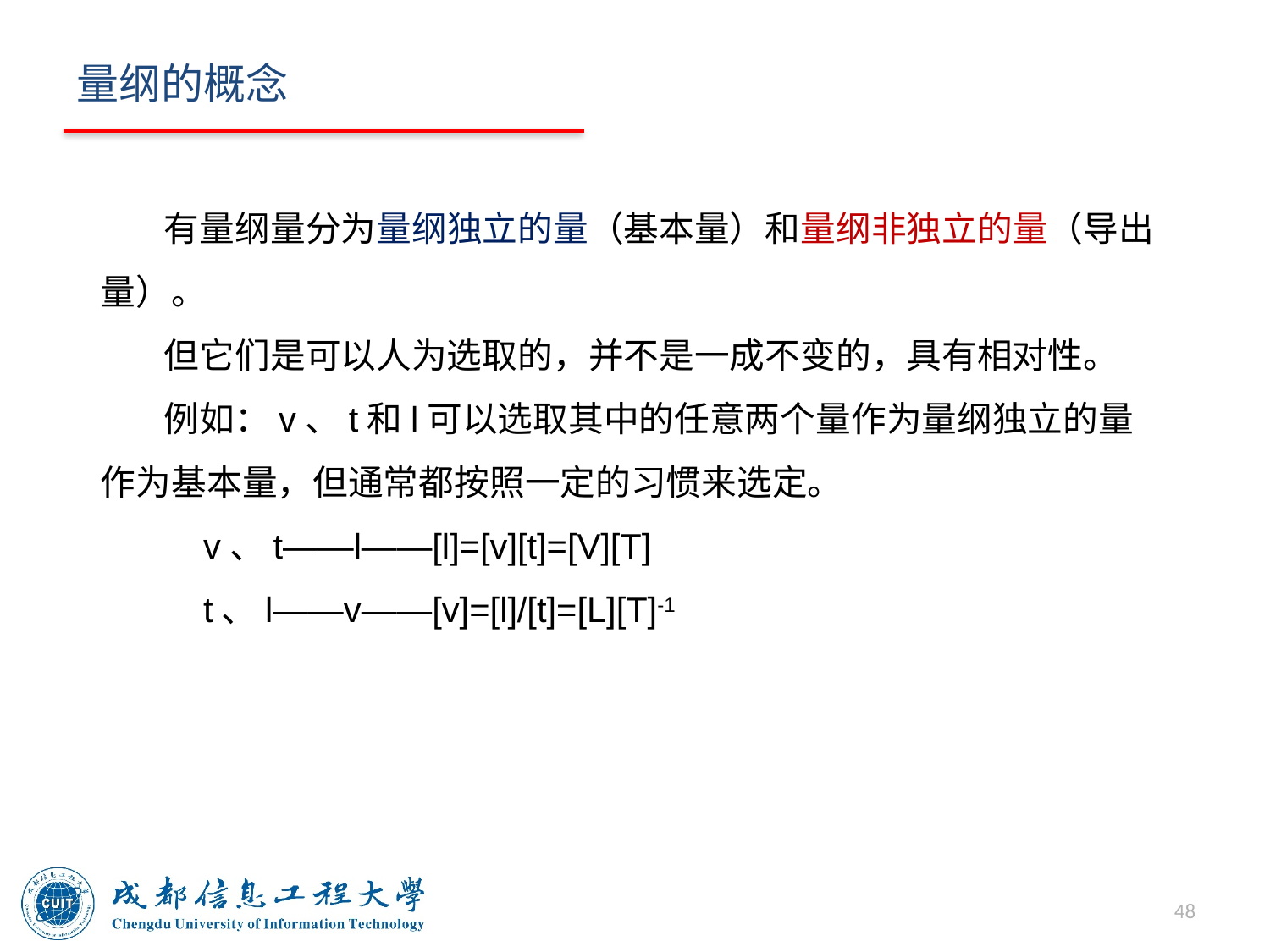

# 量纲的概念
有量纲量分为量纲独立的量（基本量）和量纲非独立的量（导出量）。
但它们是可以人为选取的，并不是一成不变的，具有相对性。
例如：v、t和l可以选取其中的任意两个量作为量纲独立的量作为基本量，但通常都按照一定的习惯来选定。
    v、t——l——[l]=[v][t]=[V][T]
    t、l——v——[v]=[l]/[t]=[L][T]-1
48